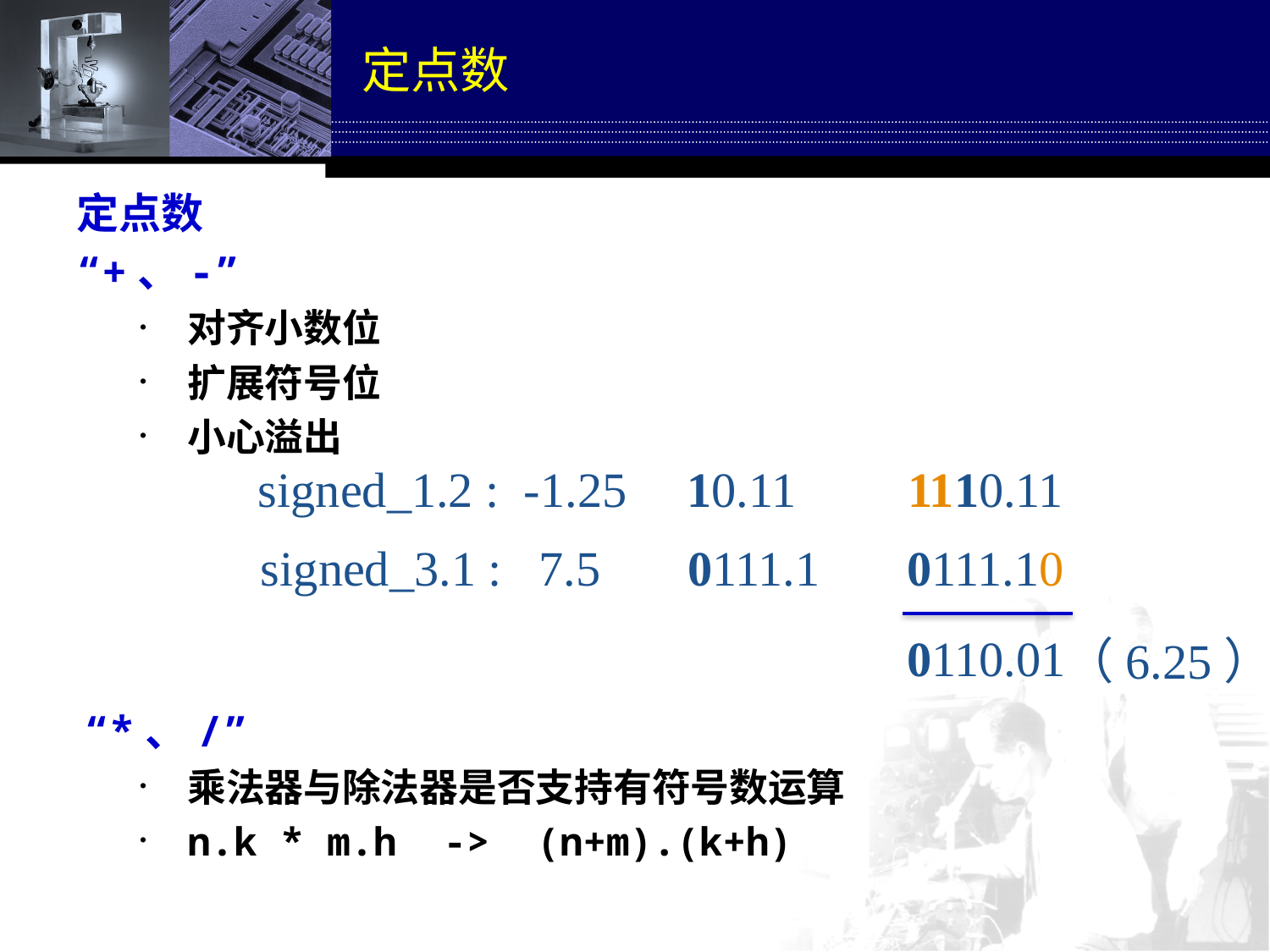

# 定点数
定点数
“+、-”
对齐小数位
扩展符号位
小心溢出

“*、/”
乘法器与除法器是否支持有符号数运算
n.k * m.h  ->  (n+m).(k+h)

signed_1.2 :  -1.25
10.11
1110.11
signed_3.1 :   7.5
0111.1
0111.10
0110.01
（6.25）